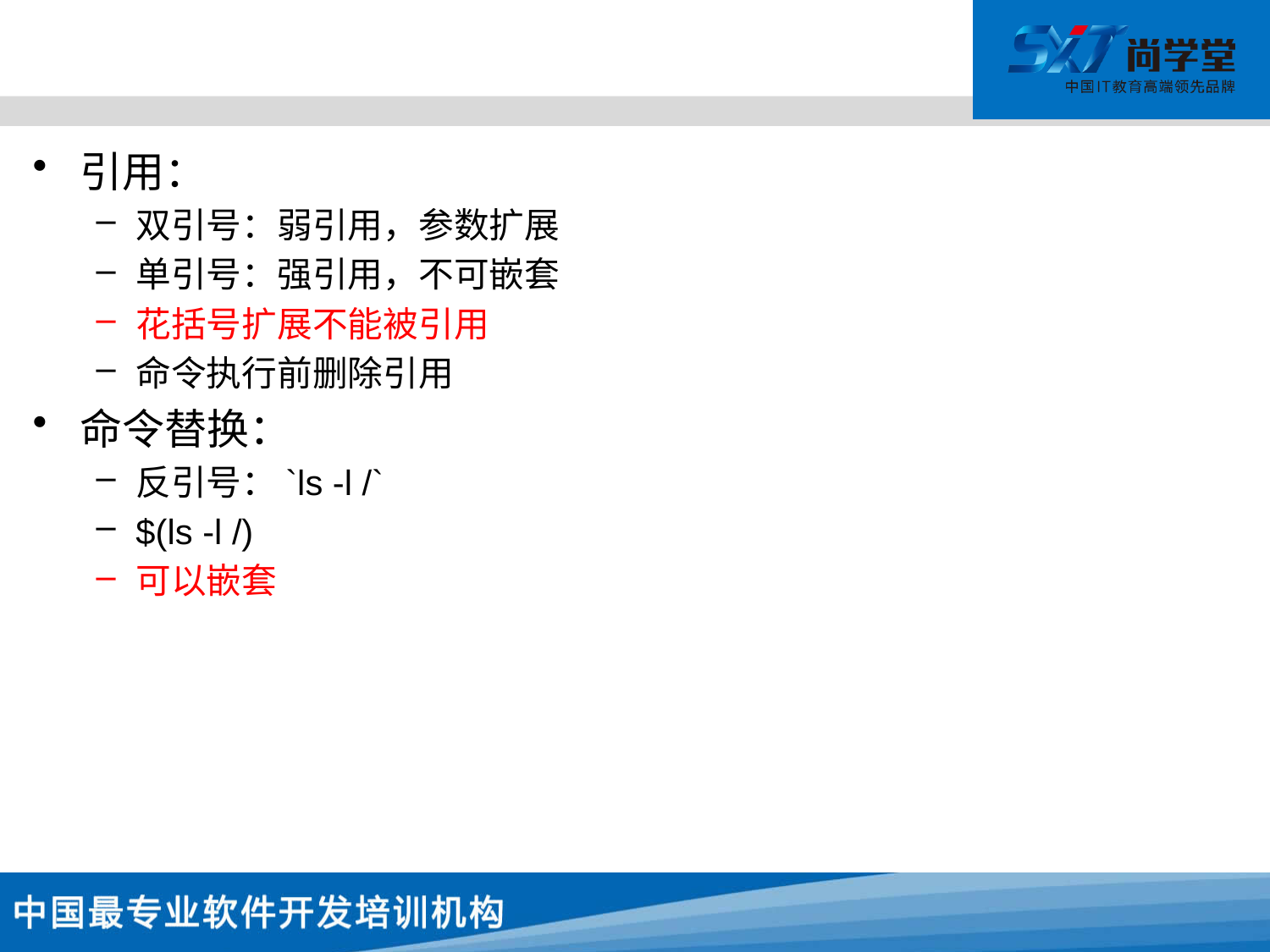

#
引用：
双引号：弱引用，参数扩展
单引号：强引用，不可嵌套
花括号扩展不能被引用
命令执行前删除引用
命令替换：
反引号：`ls -l /`
$(ls -l /)
可以嵌套